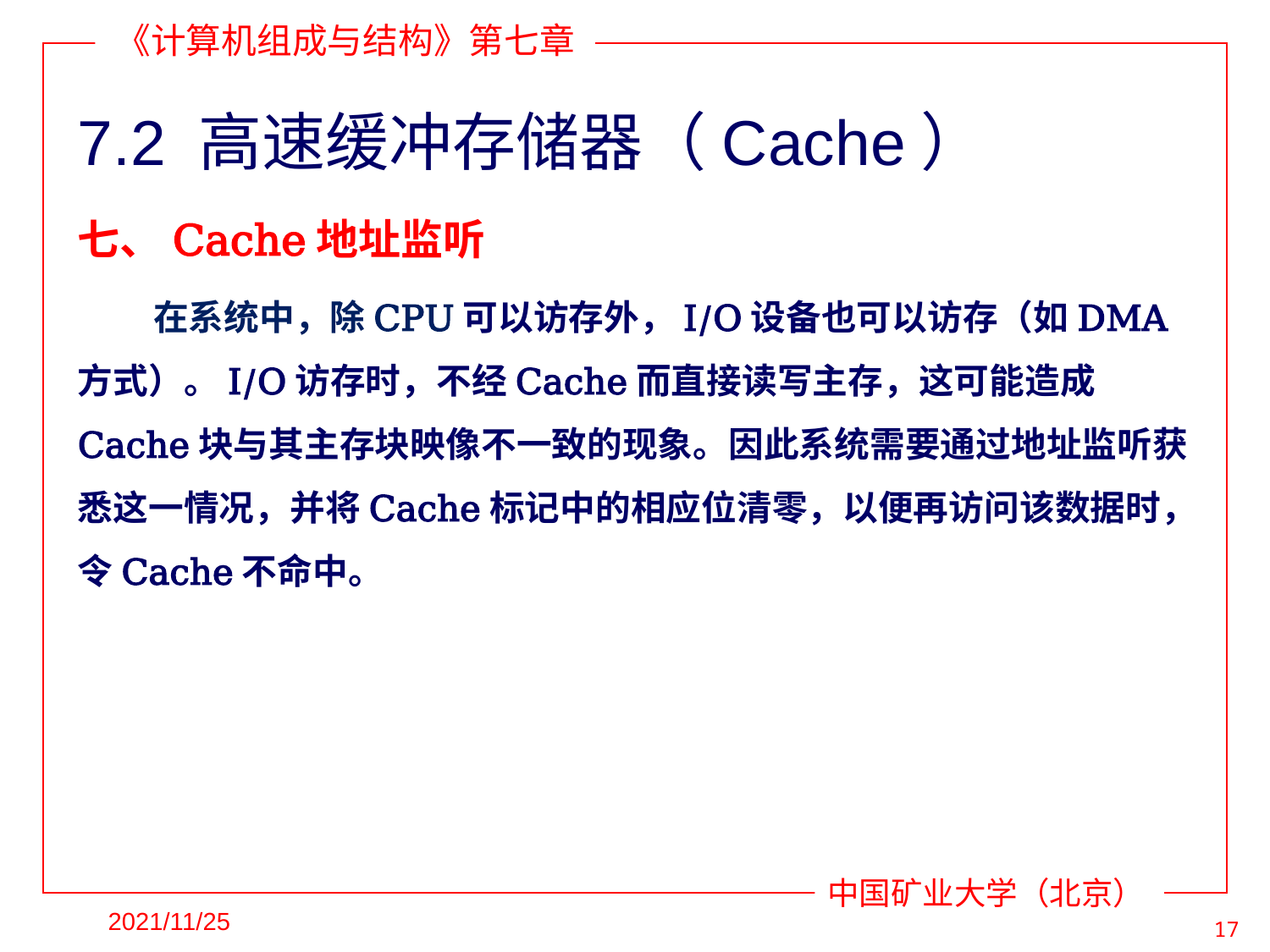

# 7.2 高速缓冲存储器（Cache）
七、Cache地址监听
在系统中，除CPU可以访存外，I/O设备也可以访存（如DMA方式）。I/O访存时，不经Cache而直接读写主存，这可能造成Cache块与其主存块映像不一致的现象。因此系统需要通过地址监听获悉这一情况，并将Cache标记中的相应位清零，以便再访问该数据时，令Cache不命中。
2021/11/25